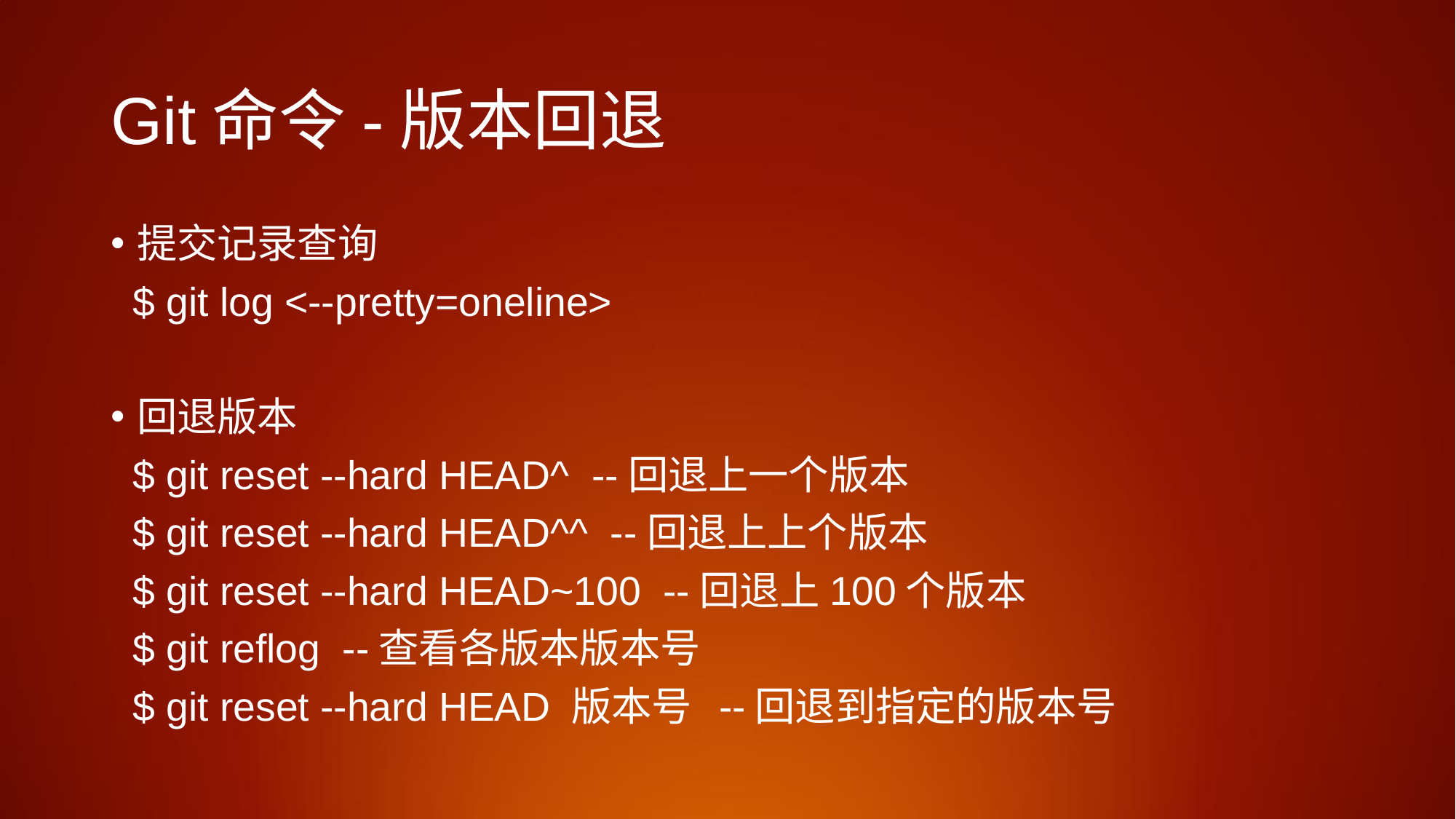

# Git命令-版本回退
提交记录查询
  $ git log <--pretty=oneline>

回退版本
  $ git reset --hard HEAD^  --回退上一个版本
  $ git reset --hard HEAD^^  --回退上上个版本
  $ git reset --hard HEAD~100  --回退上100个版本
  $ git reflog  --查看各版本版本号
  $ git reset --hard HEAD 版本号  --回退到指定的版本号